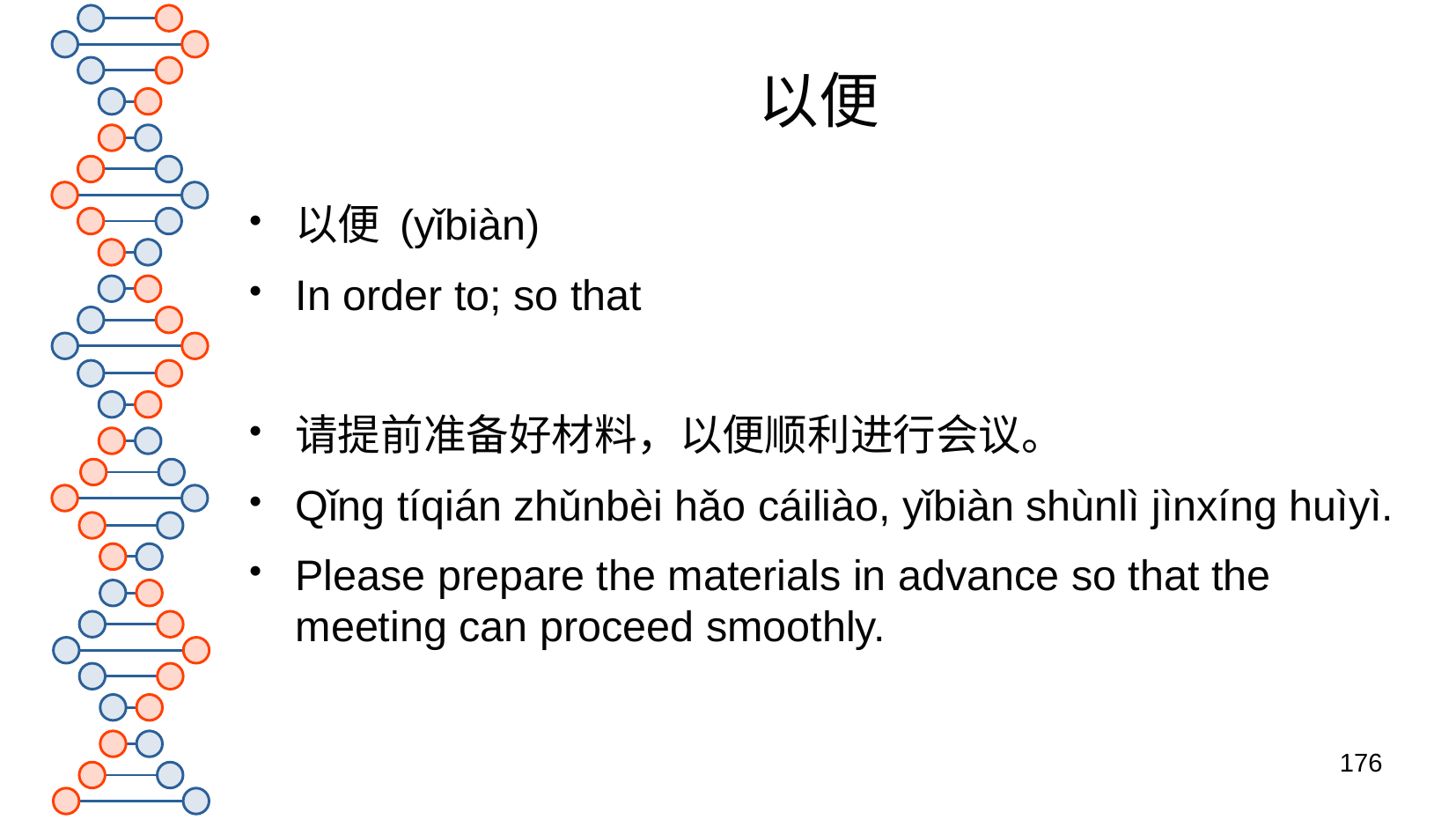

# 以便
以便 (yǐbiàn)
In order to; so that

请提前准备好材料，以便顺利进行会议。
Qǐng tíqián zhǔnbèi hǎo cáiliào, yǐbiàn shùnlì jìnxíng huìyì.
Please prepare the materials in advance so that the meeting can proceed smoothly.

176